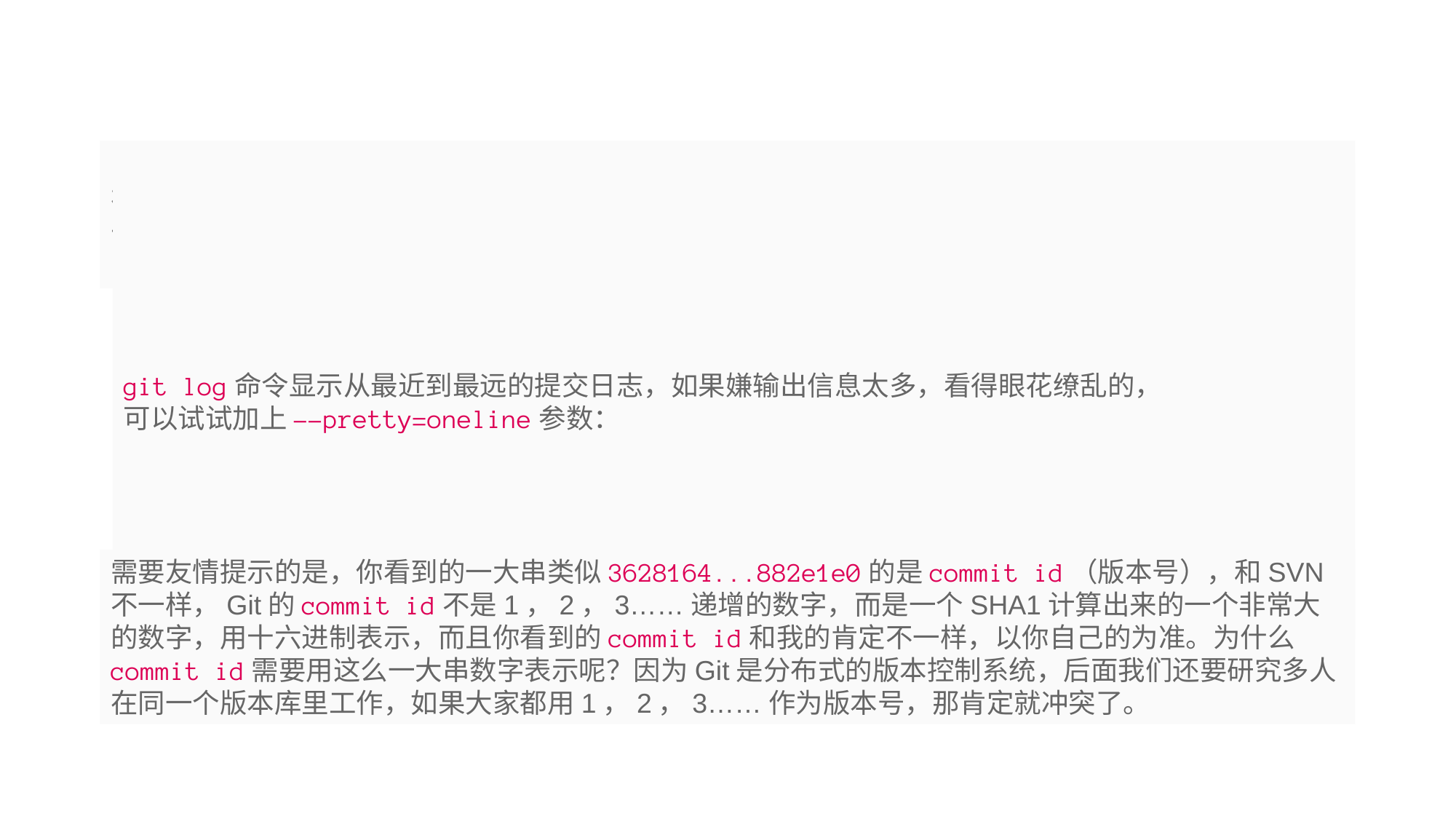

# 在实际工作中，我们脑子里怎么可能记得一个几千行的文件每次都改了什么内容，不然要版本控制系统干什么。版本控制系统肯定有某个命令可以告诉我们历史记录，在Git中，我们用git log命令查看
git log命令显示从最近到最远的提交日志，如果嫌输出信息太多，看得眼花缭乱的，
可以试试加上--pretty=oneline参数：
需要友情提示的是，你看到的一大串类似3628164...882e1e0的是commit id（版本号），和SVN不一样，Git的commit id不是1，2，3……递增的数字，而是一个SHA1计算出来的一个非常大的数字，用十六进制表示，而且你看到的commit id和我的肯定不一样，以你自己的为准。为什么commit id需要用这么一大串数字表示呢？因为Git是分布式的版本控制系统，后面我们还要研究多人在同一个版本库里工作，如果大家都用1，2，3……作为版本号，那肯定就冲突了。